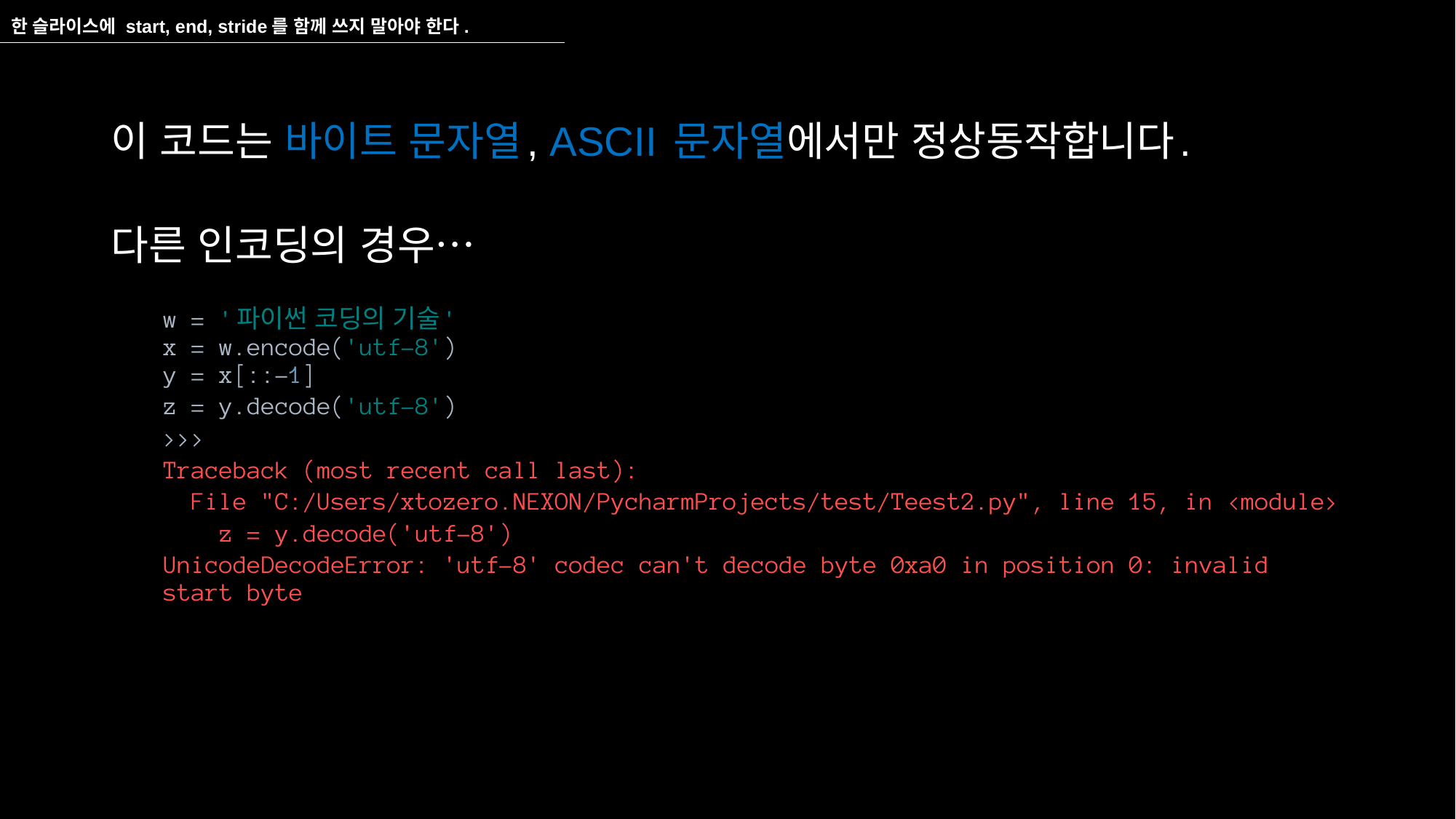

한 슬라이스에 start, end, stride를 함께 쓰지 말아야 한다.
이 코드는 바이트 문자열, ASCII 문자열에서만 정상동작합니다.

다른 인코딩의 경우…

w = '파이썬 코딩의 기술'
x = w.encode('utf-8')
y = x[::-1]
z = y.decode('utf-8')
>>>
Traceback (most recent call last):
  File "C:/Users/xtozero.NEXON/PycharmProjects/test/Teest2.py", line 15, in <module>
    z = y.decode('utf-8')
UnicodeDecodeError: 'utf-8' codec can't decode byte 0xa0 in position 0: invalid start byte